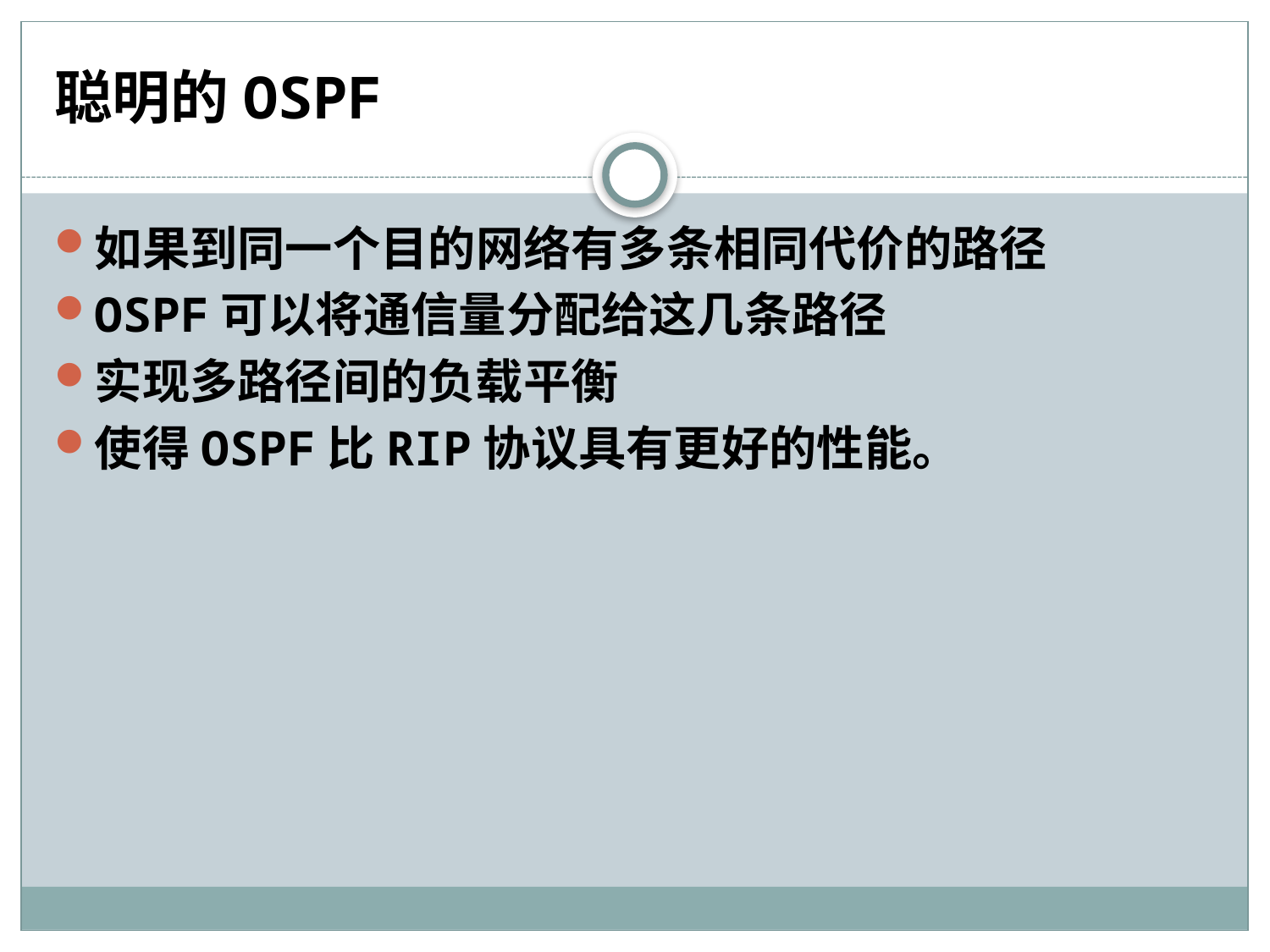

# 聪明的OSPF
如果到同一个目的网络有多条相同代价的路径
OSPF可以将通信量分配给这几条路径
实现多路径间的负载平衡
使得OSPF比RIP协议具有更好的性能。